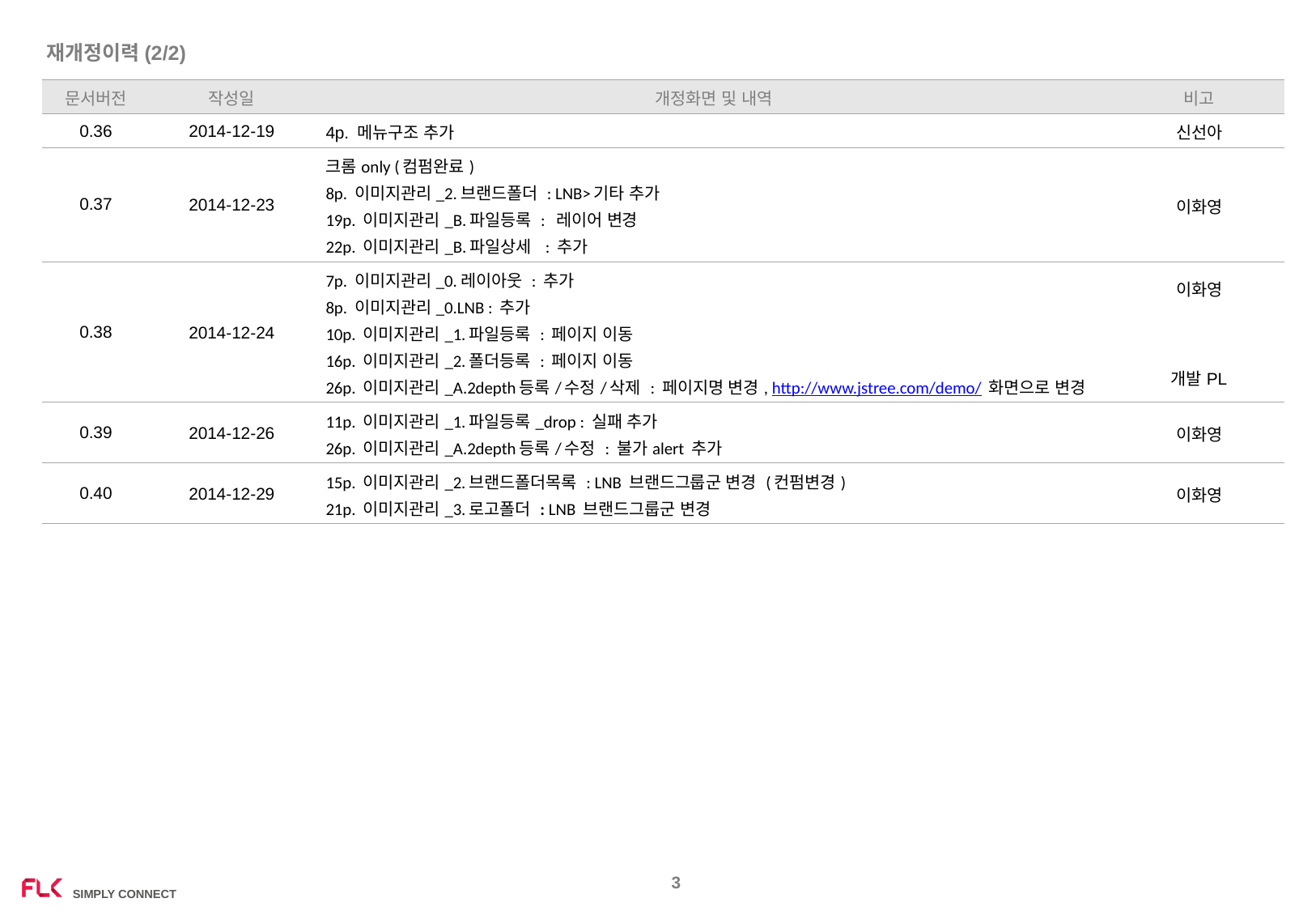

# 재개정이력(2/2)
| 문서버전 | 작성일 | 개정화면 및 내역 | 비고 |
| --- | --- | --- | --- |
| 0.36 | 2014-12-19 | 4p. 메뉴구조 추가 | 신선아 |
| 0.37 | 2014-12-23 | 크롬only (컴펌완료) 8p. 이미지관리\_2.브랜드폴더 : LNB>기타 추가 19p. 이미지관리\_B.파일등록 : 레이어 변경 22p. 이미지관리\_B.파일상세 : 추가 | 이화영 |
| 0.38 | 2014-12-24 | 7p. 이미지관리\_0.레이아웃 : 추가 8p. 이미지관리\_0.LNB : 추가 10p. 이미지관리\_1.파일등록 : 페이지 이동 16p. 이미지관리\_2.폴더등록 : 페이지 이동 26p. 이미지관리\_A.2depth등록/수정/삭제 : 페이지명 변경, http://www.jstree.com/demo/ 화면으로 변경 | 이화영 개발PL |
| 0.39 | 2014-12-26 | 11p. 이미지관리\_1.파일등록\_drop : 실패 추가 26p. 이미지관리\_A.2depth등록/수정 : 불가alert 추가 | 이화영 |
| 0.40 | 2014-12-29 | 15p. 이미지관리\_2.브랜드폴더목록 : LNB 브랜드그룹군 변경 (컨펌변경) 21p. 이미지관리\_3.로고폴더 : LNB 브랜드그룹군 변경 | 이화영 |